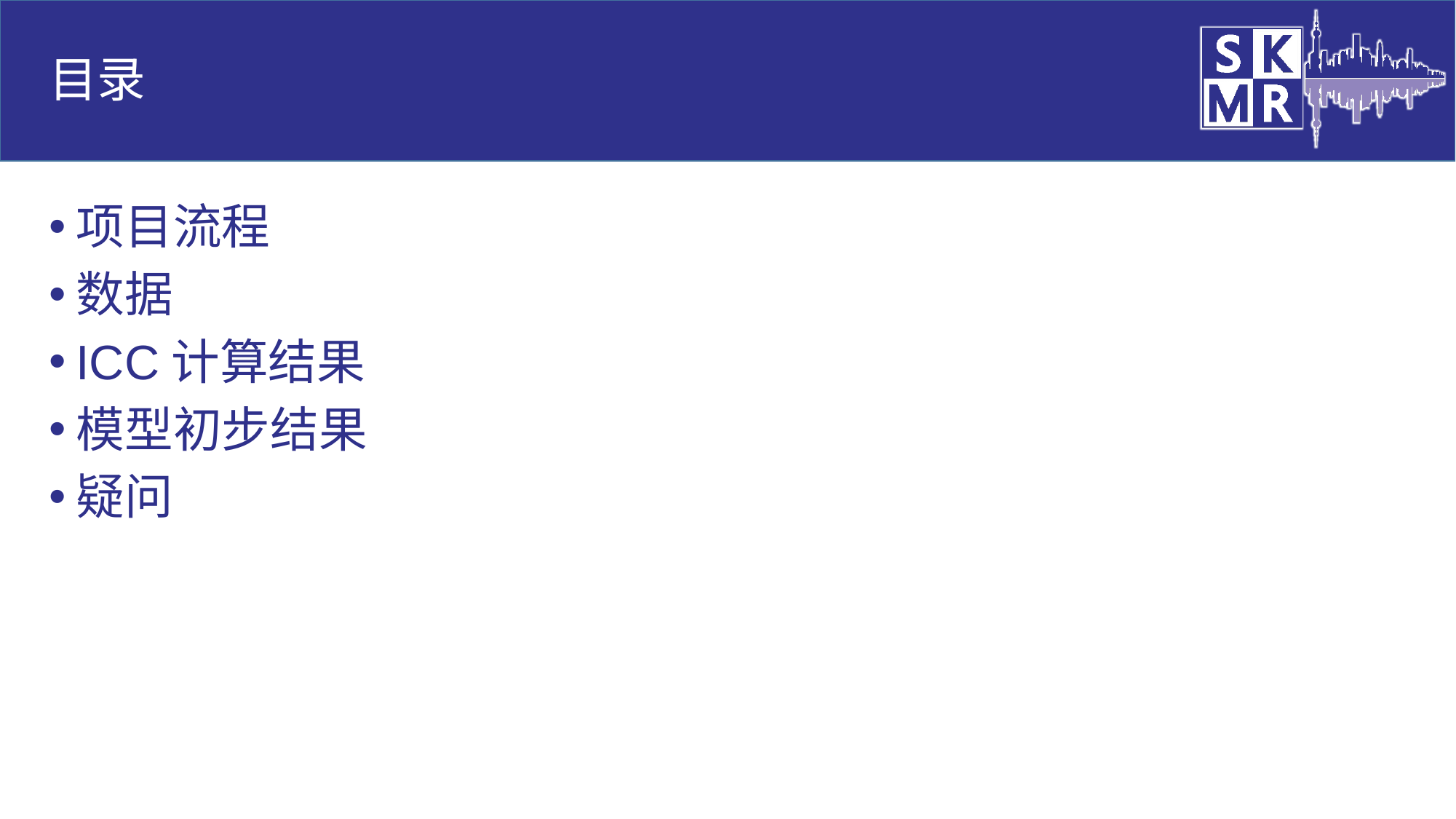

# 目录
项目流程
数据
ICC计算结果
模型初步结果
疑问